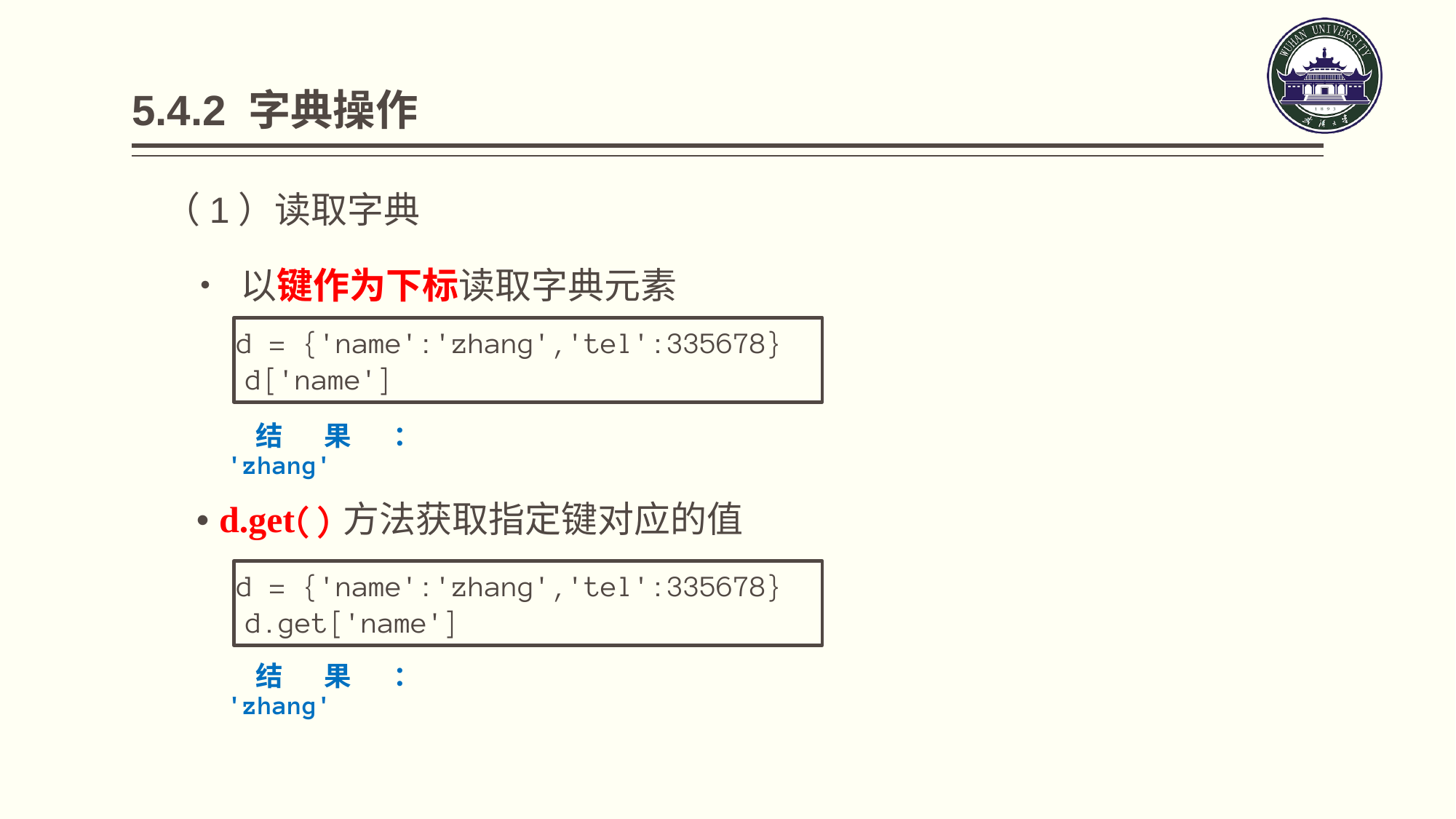

# 5.4.2 字典操作
（1）读取字典
• 以键作为下标读取字典元素
 d = {'name':'zhang','tel':335678}
 d['name']

结果： 'zhang'
• d.get()方法获取指定键对应的值
 d = {'name':'zhang','tel':335678}
 d.get['name']

结果： 'zhang'